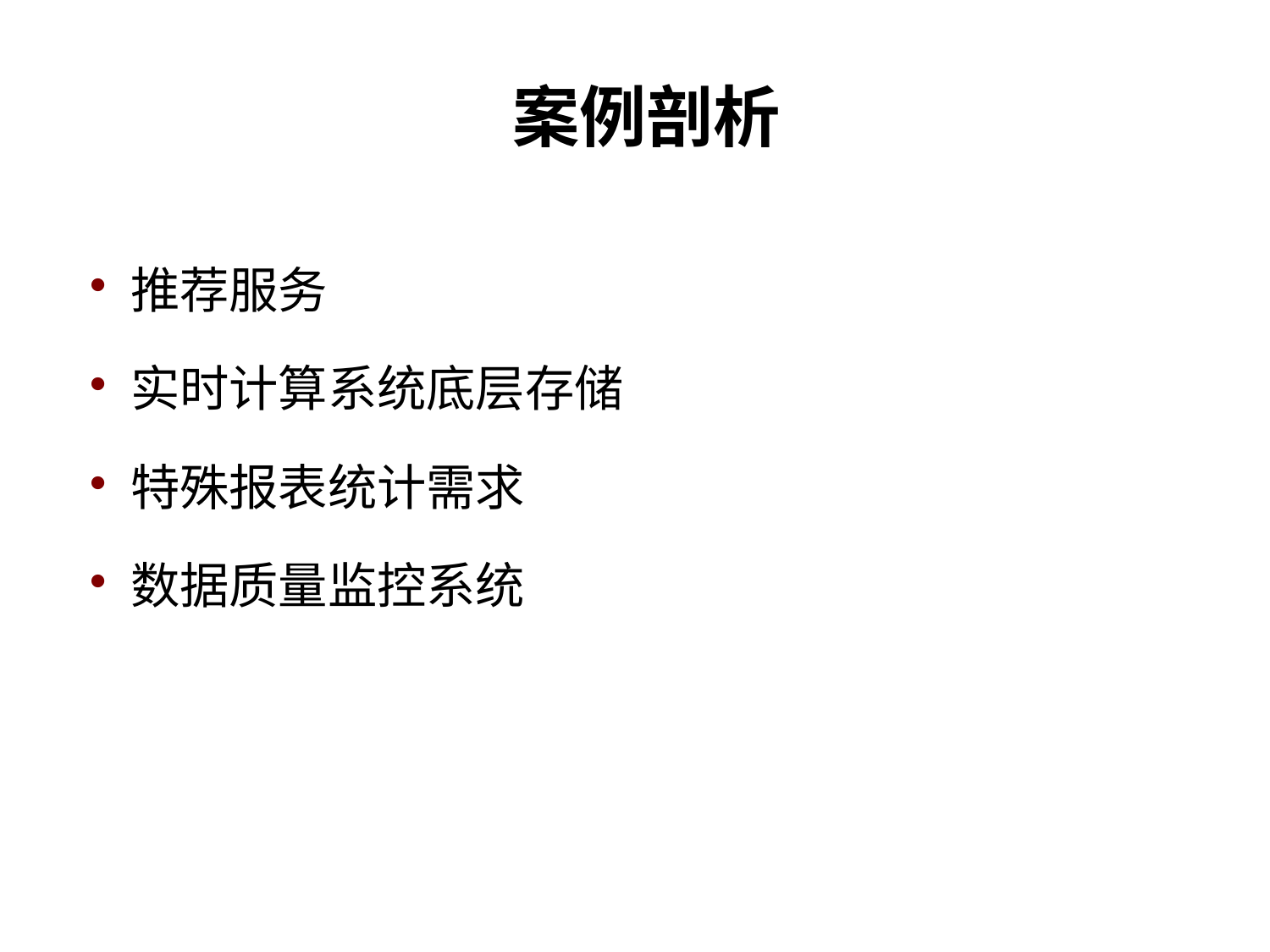

案例剖析
推荐服务
实时计算系统底层存储
特殊报表统计需求
数据质量监控系统